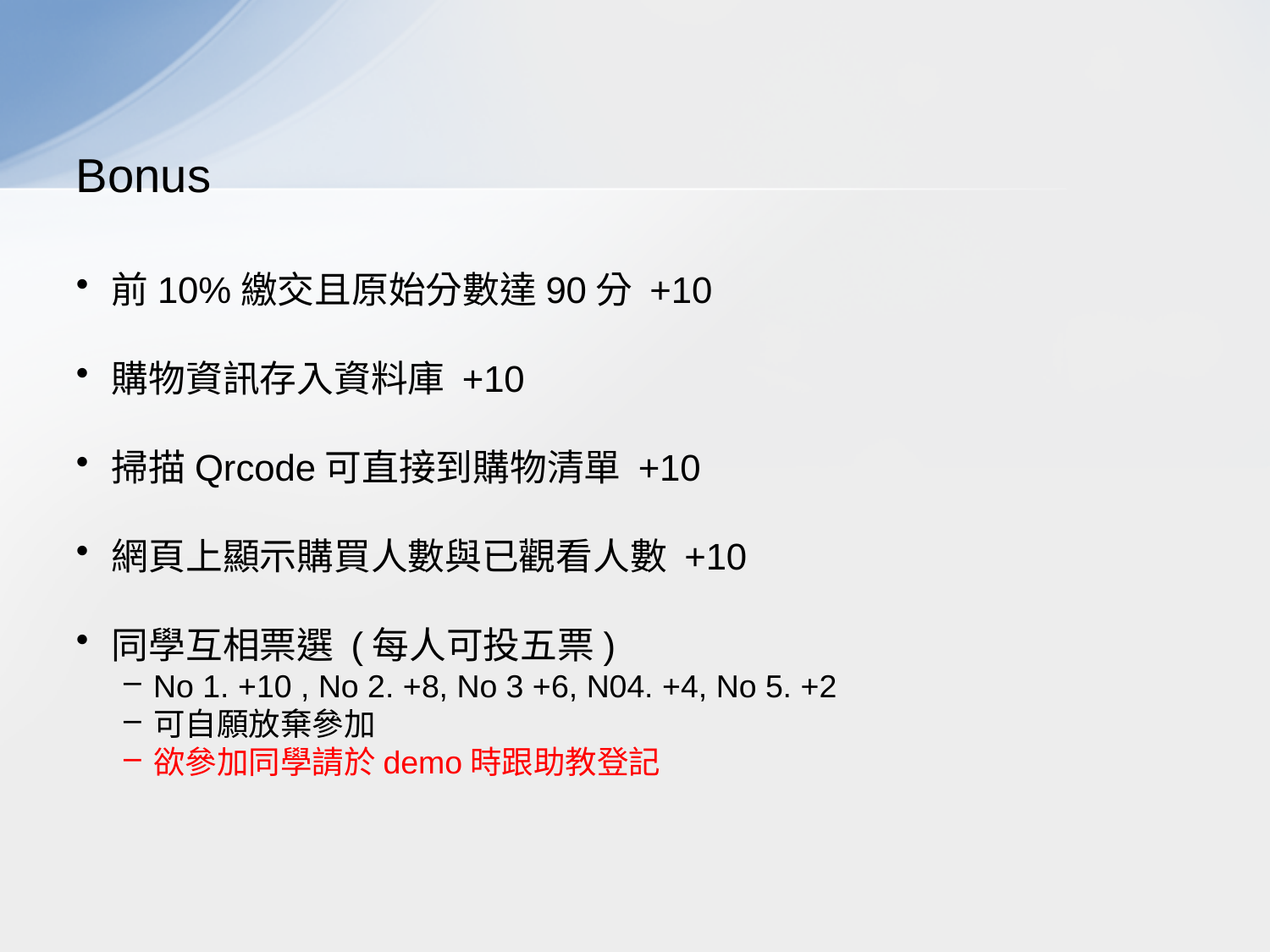

# Bonus

前10%繳交且原始分數達90分 +10

購物資訊存入資料庫 +10

掃描Qrcode可直接到購物清單 +10

網頁上顯示購買人數與已觀看人數 +10

同學互相票選 (每人可投五票)
No 1. +10 , No 2. +8, No 3 +6, N04. +4, No 5. +2
可自願放棄參加
欲參加同學請於demo時跟助教登記